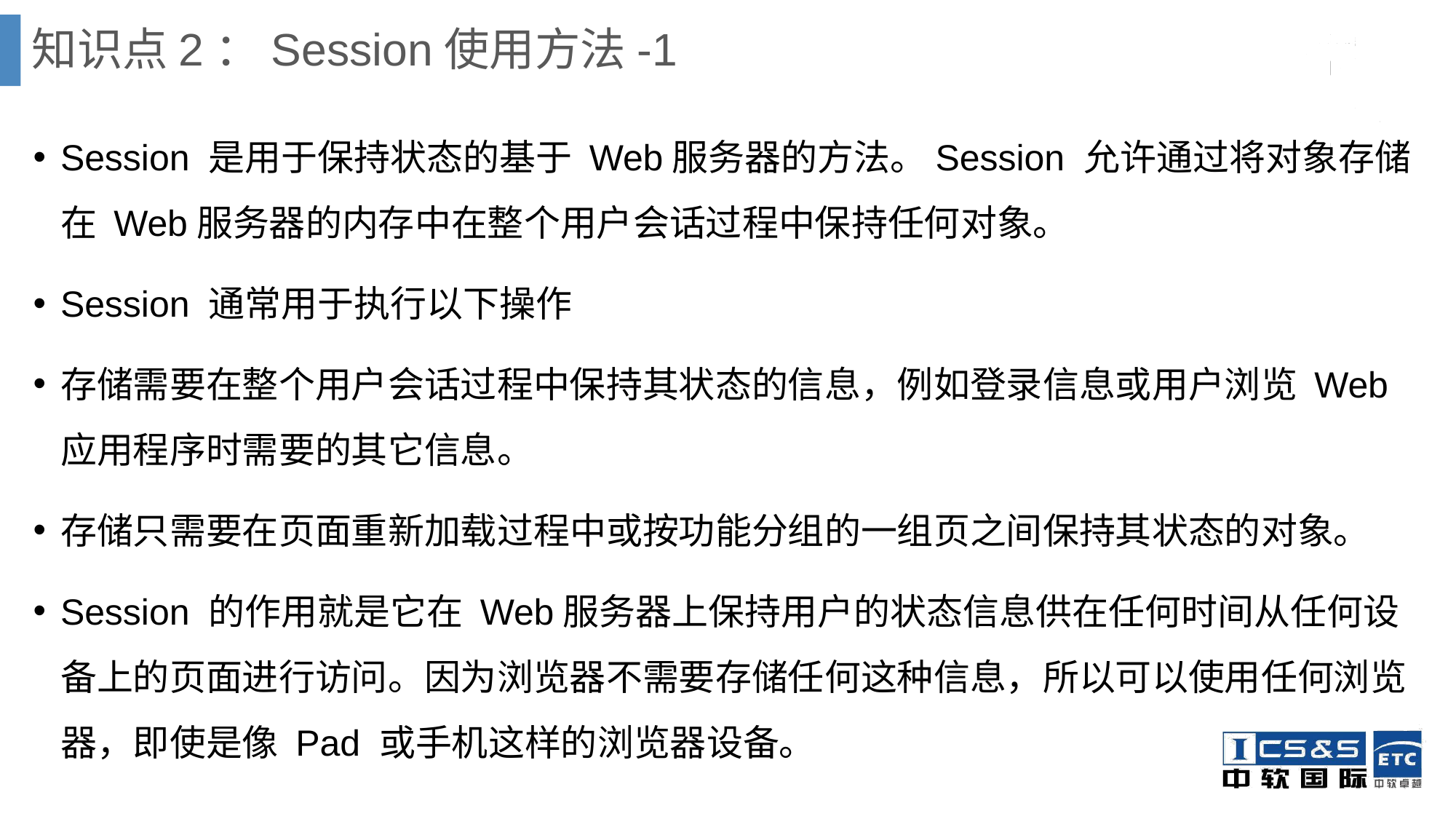

# 知识点2：Session使用方法-1
Session 是用于保持状态的基于 Web服务器的方法。Session 允许通过将对象存储在 Web服务器的内存中在整个用户会话过程中保持任何对象。
Session 通常用于执行以下操作
存储需要在整个用户会话过程中保持其状态的信息，例如登录信息或用户浏览 Web应用程序时需要的其它信息。
存储只需要在页面重新加载过程中或按功能分组的一组页之间保持其状态的对象。
Session 的作用就是它在 Web服务器上保持用户的状态信息供在任何时间从任何设备上的页面进行访问。因为浏览器不需要存储任何这种信息，所以可以使用任何浏览器，即使是像 Pad 或手机这样的浏览器设备。